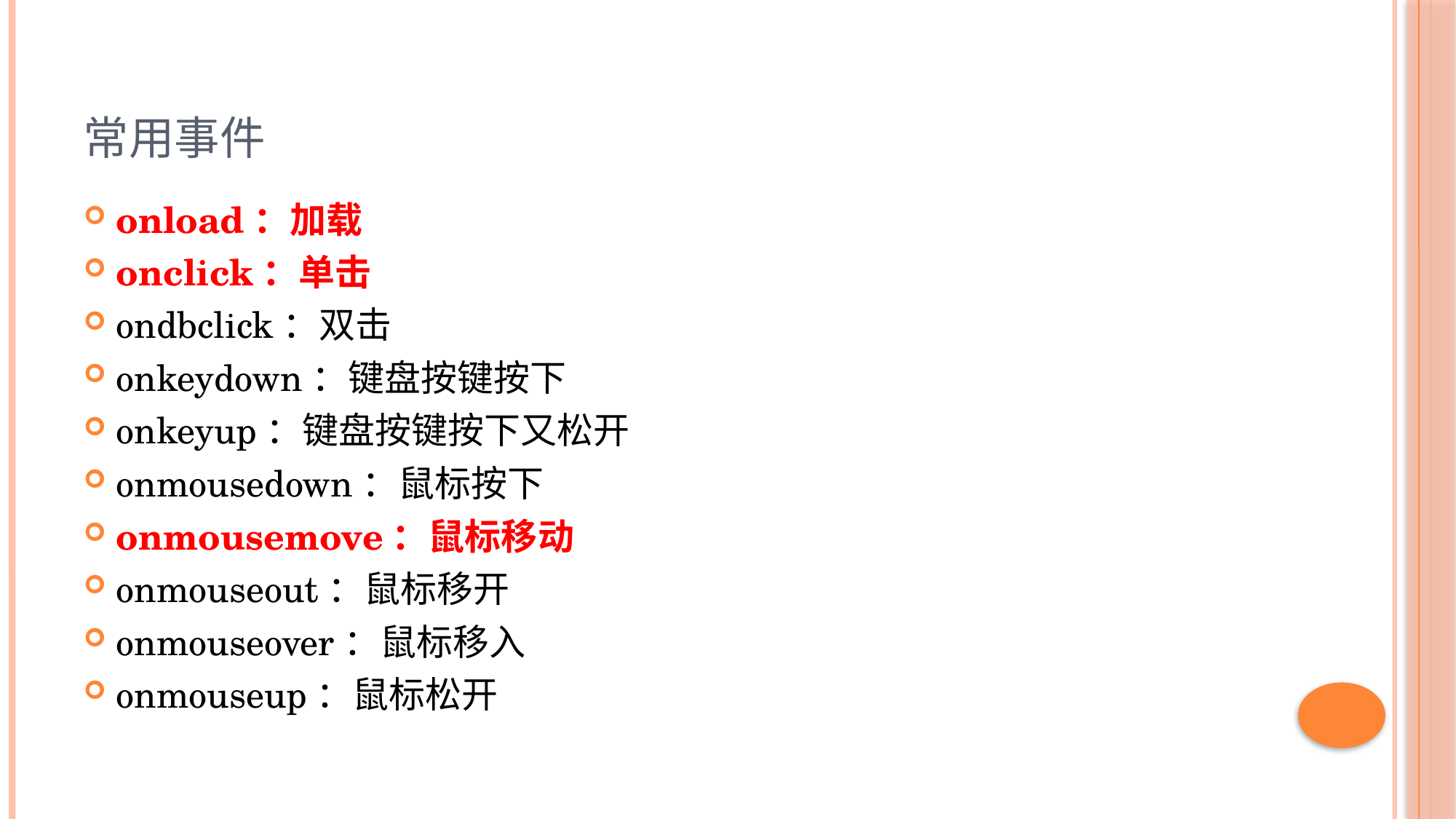

# 常用事件
onload：加载
onclick：单击
ondbclick：双击
onkeydown：键盘按键按下
onkeyup：键盘按键按下又松开
onmousedown：鼠标按下
onmousemove：鼠标移动
onmouseout：鼠标移开
onmouseover：鼠标移入
onmouseup：鼠标松开